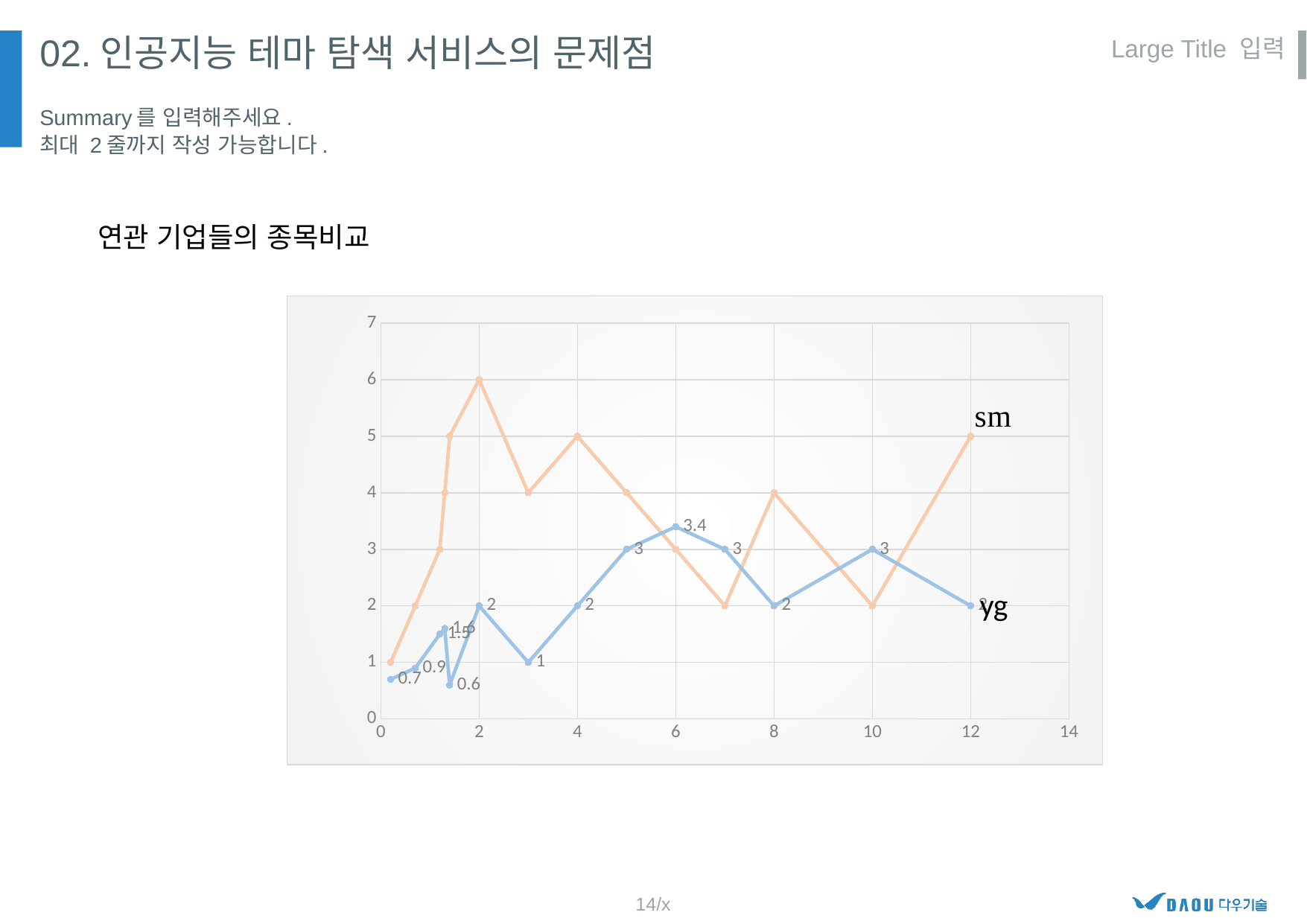

02.인공지능 테마 탐색 서비스의 문제점
Large Title 입력
Summary를 입력해주세요.
최대 2줄까지 작성 가능합니다.

연관 기업들의 종목비교

### Chart

| Category | Y 값 | Y 값 |
|---|---|---|
yg